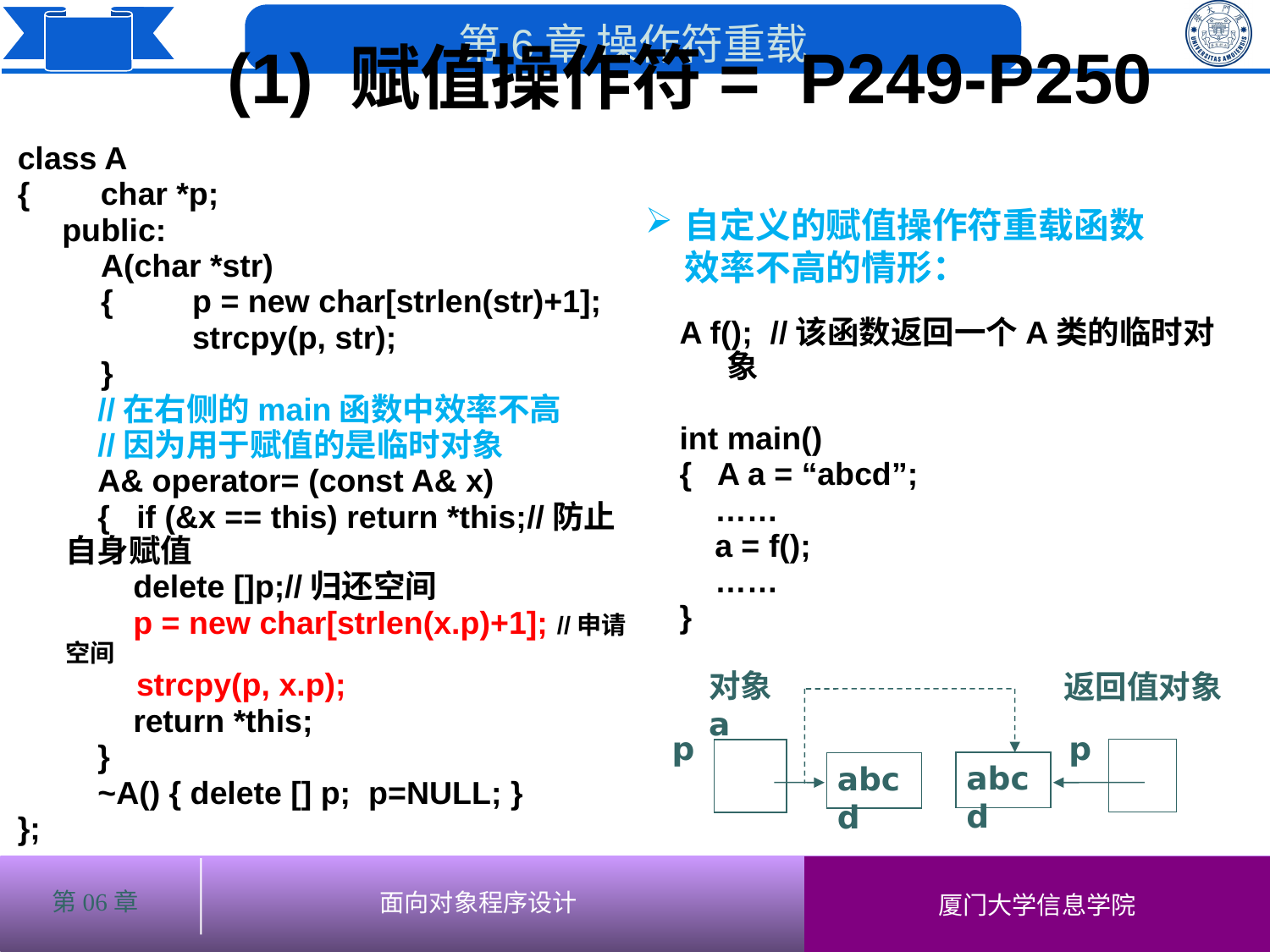

(1) 赋值操作符=  P249-P250
# class A
{	    char *p;
     public:
	    A(char *str)
	    {	p = new char[strlen(str)+1];
		strcpy(p, str);
	    }
         //在右侧的main函数中效率不高
         //因为用于赋值的是临时对象
         A& operator= (const A& x)
         {   if (&x == this) return *this;//防止自身赋值
             delete []p;//归还空间
             p = new char[strlen(x.p)+1]; //申请空间
	        strcpy(p, x.p);
             return *this;
         }
         ~A() { delete [] p;  p=NULL; }
};

自定义的赋值操作符重载函数效率不高的情形：
A f();  //该函数返回一个A类的临时对象

int main()
{   A a = “abcd”;
    ……
    a = f();
    ……
}
对象a
返回值对象

p
p

abcd

abcd

33